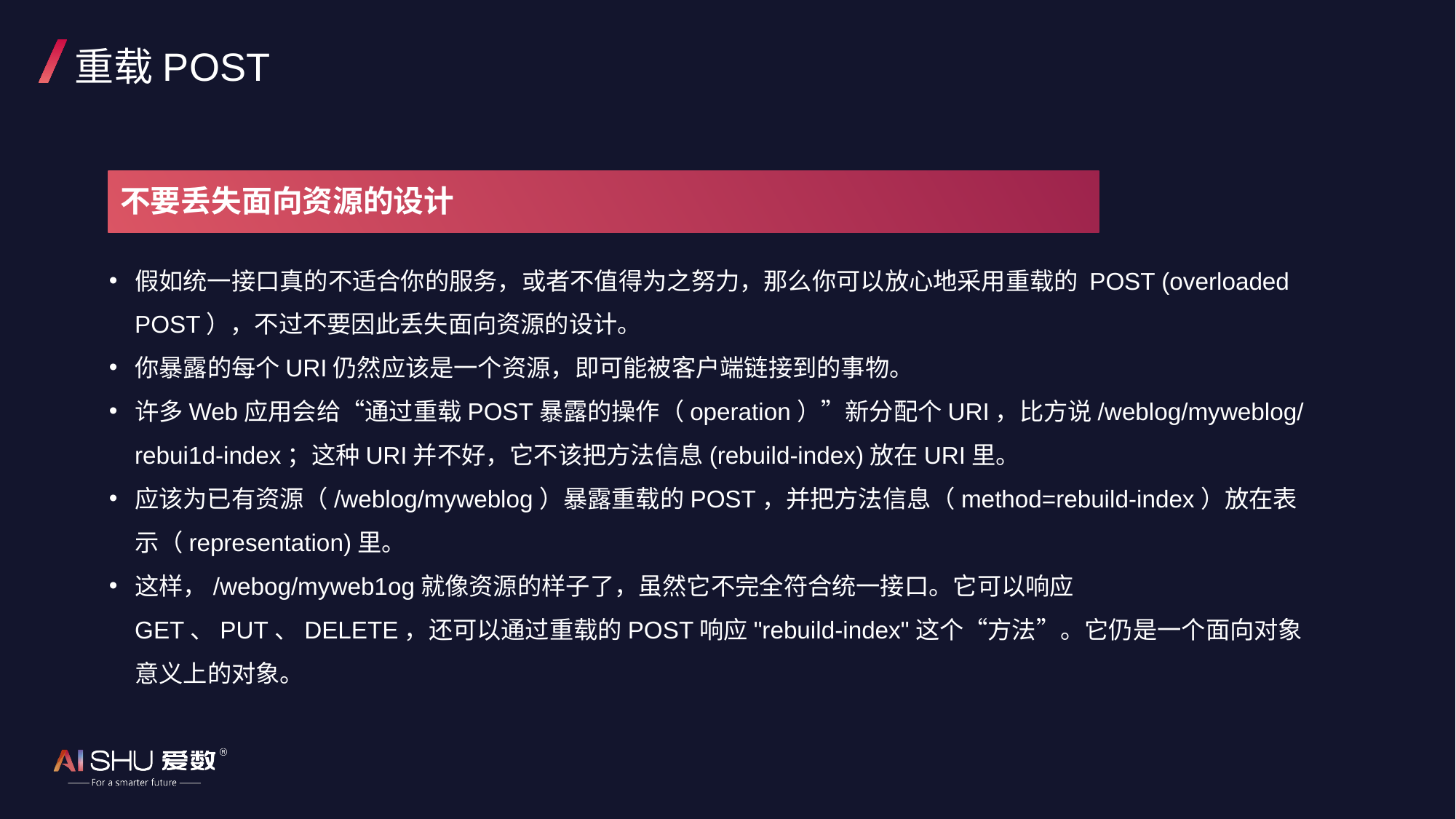

# 重载POST

不要丢失面向资源的设计
假如统一接口真的不适合你的服务，或者不值得为之努力，那么你可以放心地采用重载的 POST (overloaded POST），不过不要因此丢失面向资源的设计。
你暴露的每个URI仍然应该是一个资源，即可能被客户端链接到的事物。
许多Web应用会给“通过重载POST暴露的操作（operation）”新分配个URI，比方说/weblog/myweblog/rebui1d-index；这种URI并不好，它不该把方法信息(rebuild-index)放在URI里。
应该为已有资源（/weblog/myweblog）暴露重载的POST，并把方法信息（method=rebuild-index）放在表示（representation)里。
这样，/webog/myweb1og就像资源的样子了，虽然它不完全符合统一接口。它可以响应GET、PUT、DELETE，还可以通过重载的POST响应"rebuild-index"这个“方法”。它仍是一个面向对象意义上的对象。